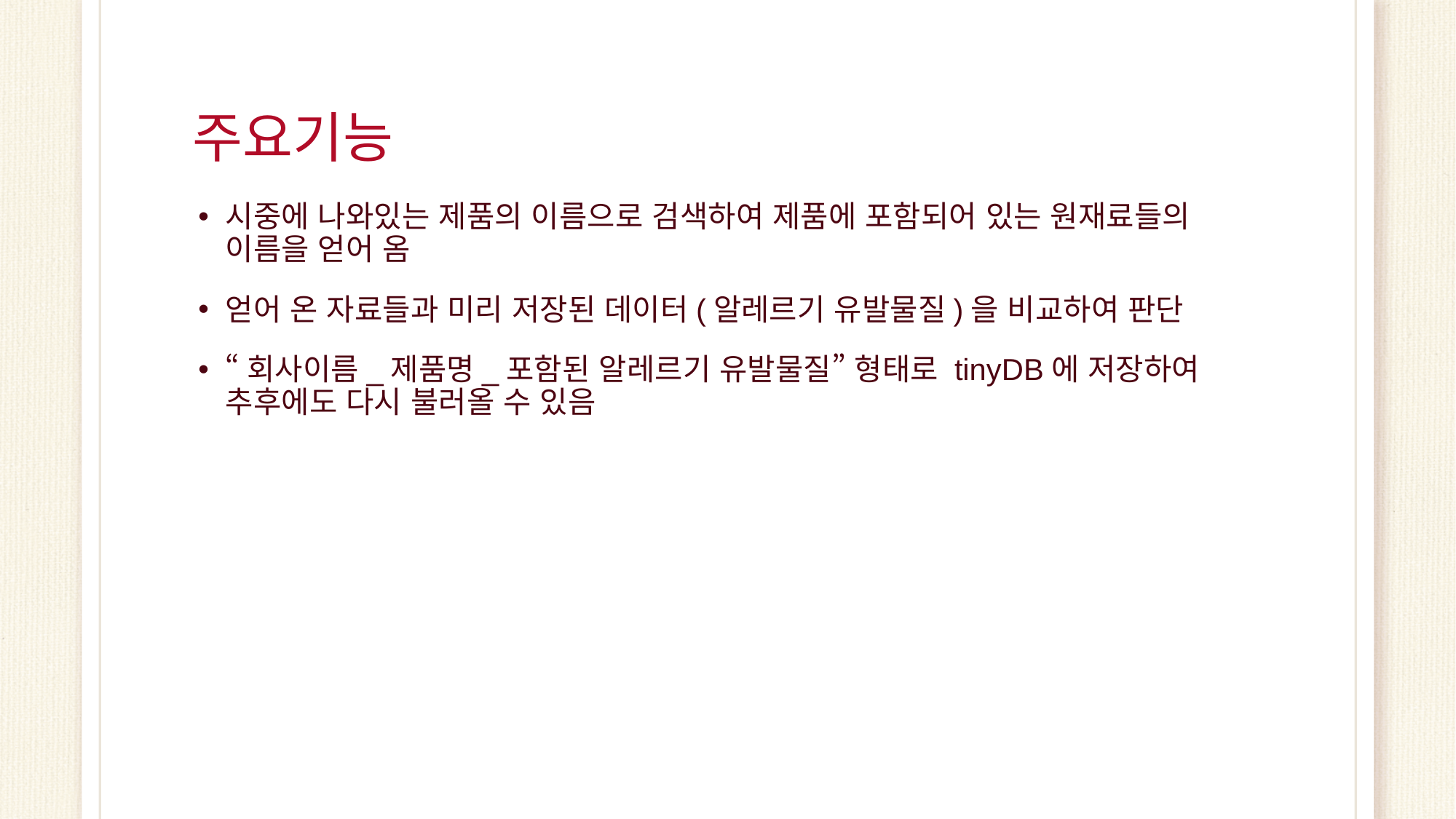

# 주요기능
시중에 나와있는 제품의 이름으로 검색하여 제품에 포함되어 있는 원재료들의 이름을 얻어 옴
얻어 온 자료들과 미리 저장된 데이터(알레르기 유발물질)을 비교하여 판단
“회사이름_제품명_포함된 알레르기 유발물질” 형태로 tinyDB에 저장하여 추후에도 다시 불러올 수 있음